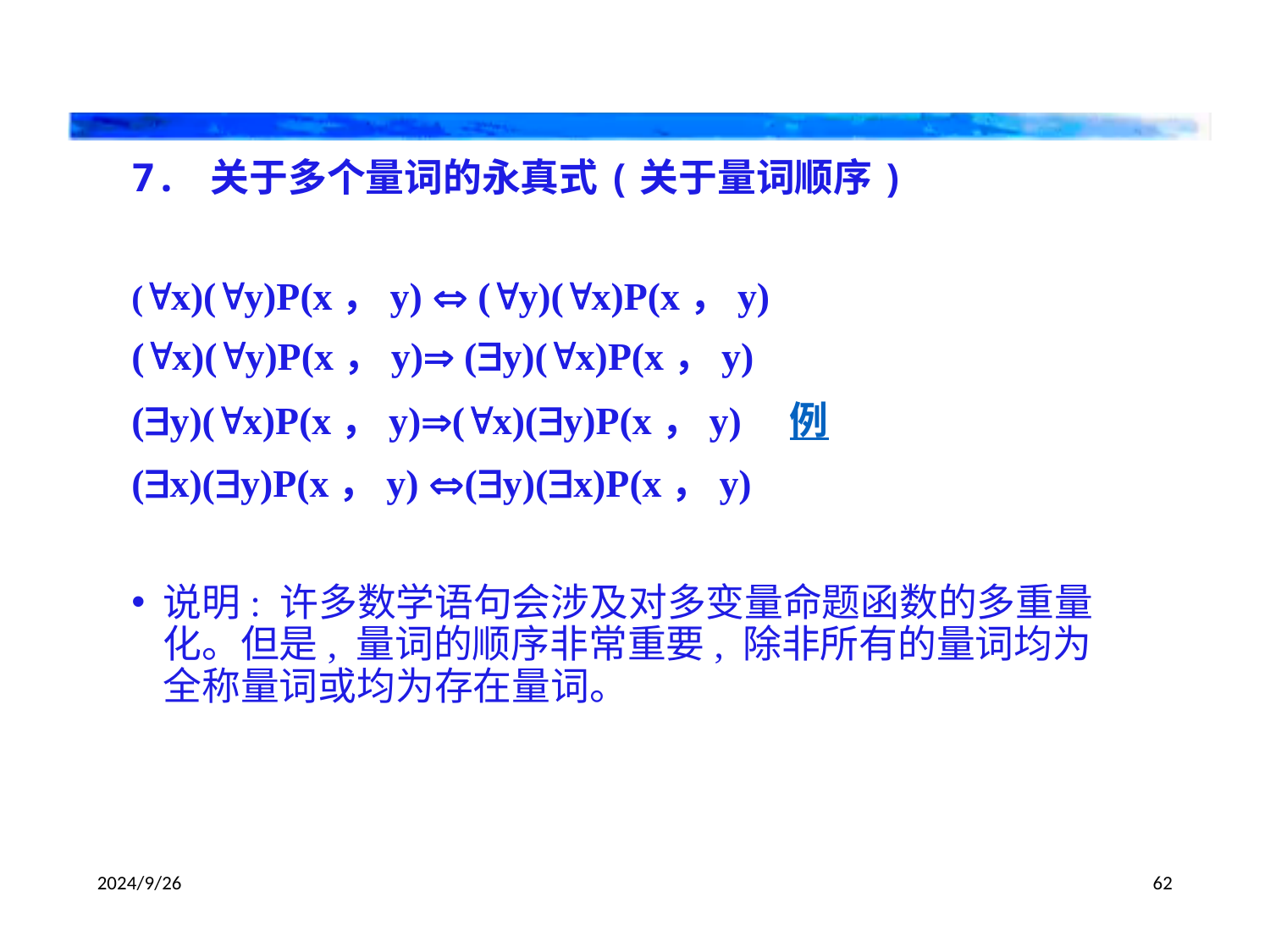

7. 关于多个量词的永真式(关于量词顺序)

(∀x)(∀y)P(x，y) ⇔ (∀y)(∀x)P(x，y)
(∀x)(∀y)P(x，y)⇒ (∃y)(∀x)P(x，y)
(∃y)(∀x)P(x，y)⇒(∀x)(∃y)P(x，y)    例
(∃x)(∃y)P(x，y) ⇔(∃y)(∃x)P(x，y)

说明: 许多数学语句会涉及对多变量命题函数的多重量化。但是, 量词的顺序非常重要, 除非所有的量词均为全称量词或均为存在量词。

2024/9/26
62